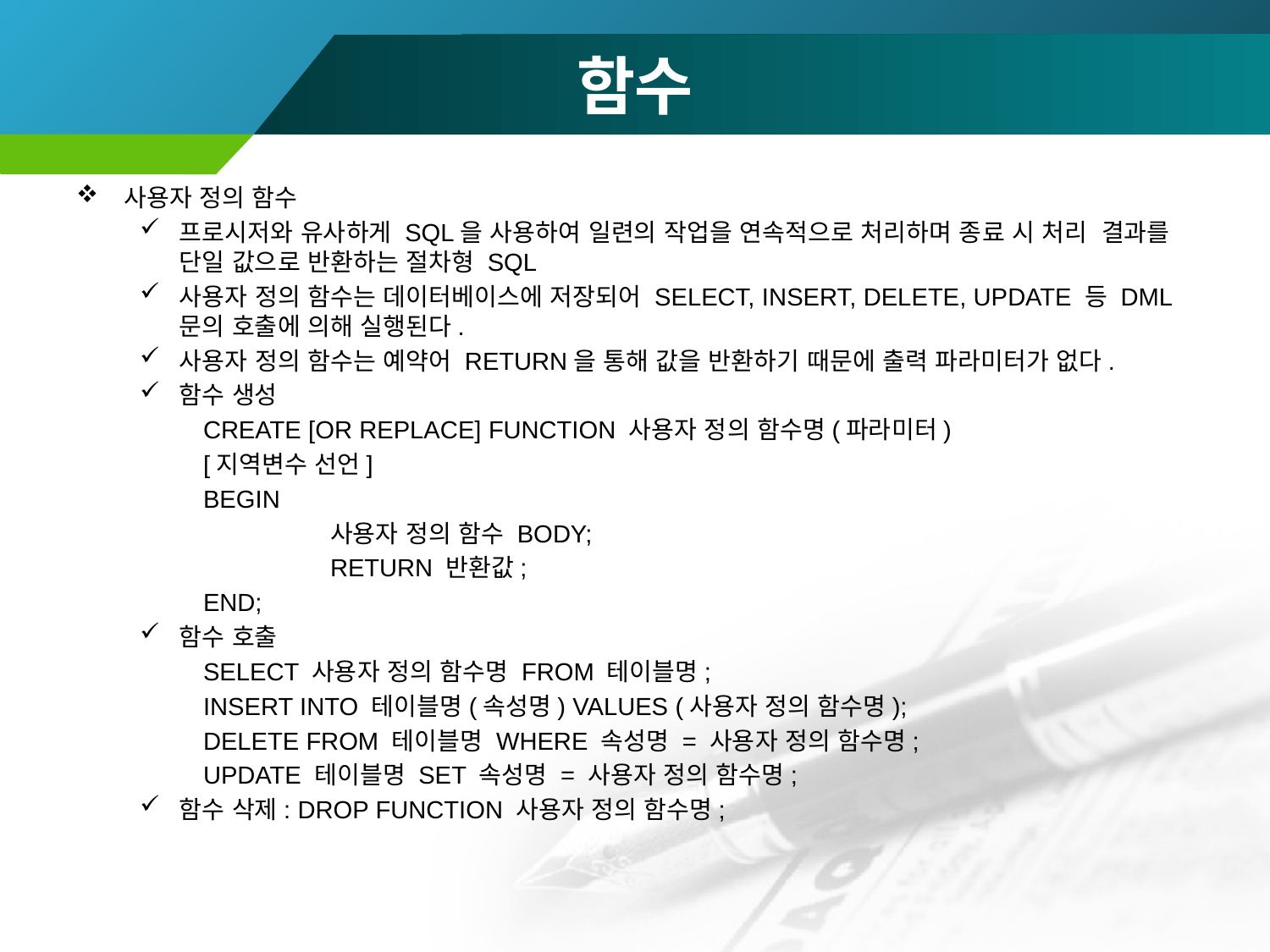

# 함수
사용자 정의 함수
프로시저와 유사하게 SQL을 사용하여 일련의 작업을 연속적으로 처리하며 종료 시 처리  결과를 단일 값으로 반환하는 절차형 SQL
사용자 정의 함수는 데이터베이스에 저장되어 SELECT, INSERT, DELETE, UPDATE 등 DML문의 호출에 의해 실행된다.
사용자 정의 함수는 예약어 RETURN을 통해 값을 반환하기 때문에 출력 파라미터가 없다.
함수 생성
CREATE [OR REPLACE] FUNCTION 사용자 정의 함수명(파라미터)
[지역변수 선언]
BEGIN
	사용자 정의 함수 BODY;
	RETURN 반환값;
END;
함수 호출
SELECT 사용자 정의 함수명 FROM 테이블명;
INSERT INTO 테이블명(속성명) VALUES (사용자 정의 함수명);
DELETE FROM 테이블명 WHERE 속성명 = 사용자 정의 함수명;
UPDATE 테이블명 SET 속성명 = 사용자 정의 함수명;
함수 삭제: DROP FUNCTION 사용자 정의 함수명;